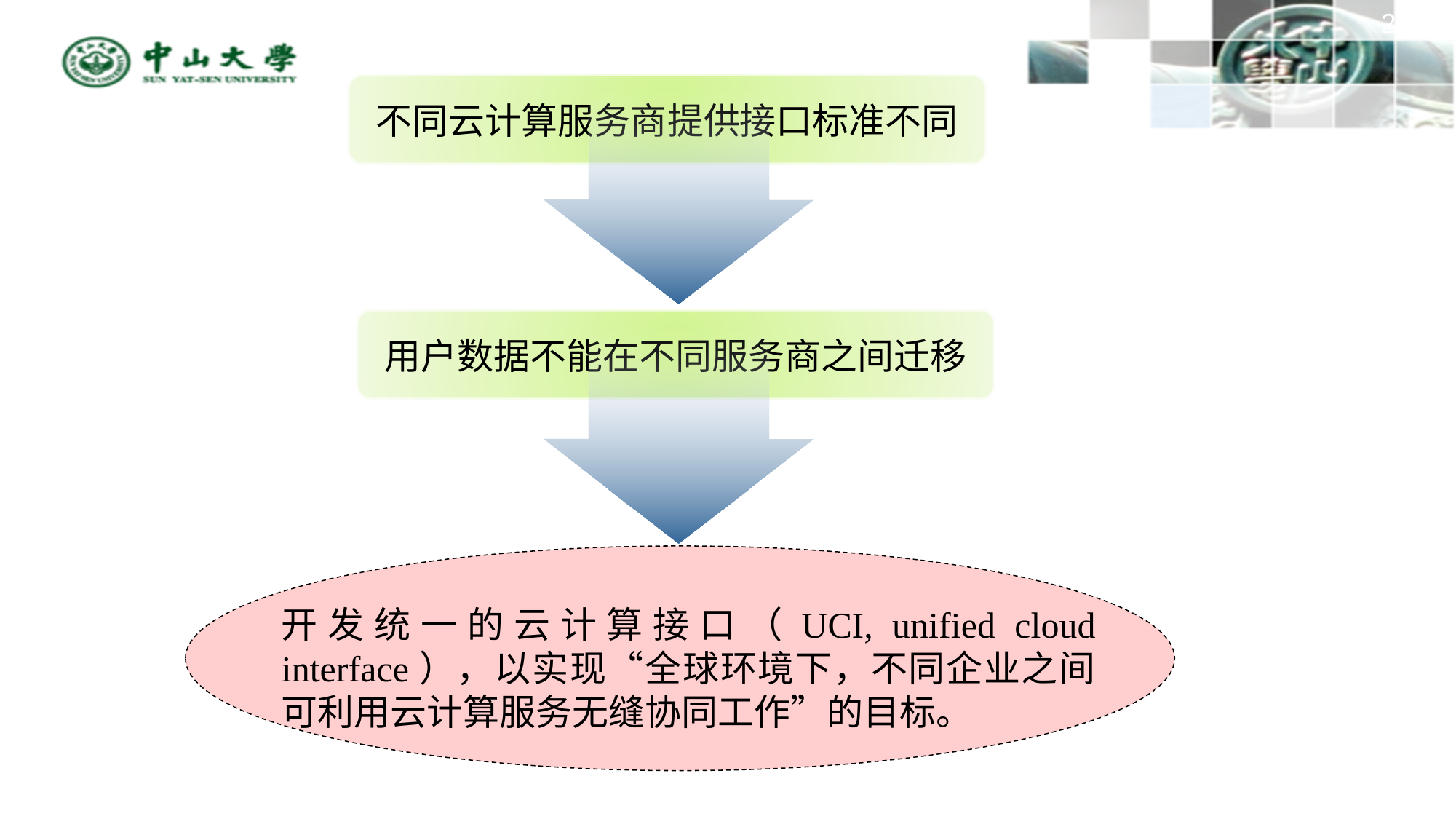

20
不同云计算服务商提供接口标准不同

用户数据不能在不同服务商之间迁移

开发统一的云计算接口（UCI, unified cloud interface），以实现“全球环境下，不同企业之间可利用云计算服务无缝协同工作”的目标。